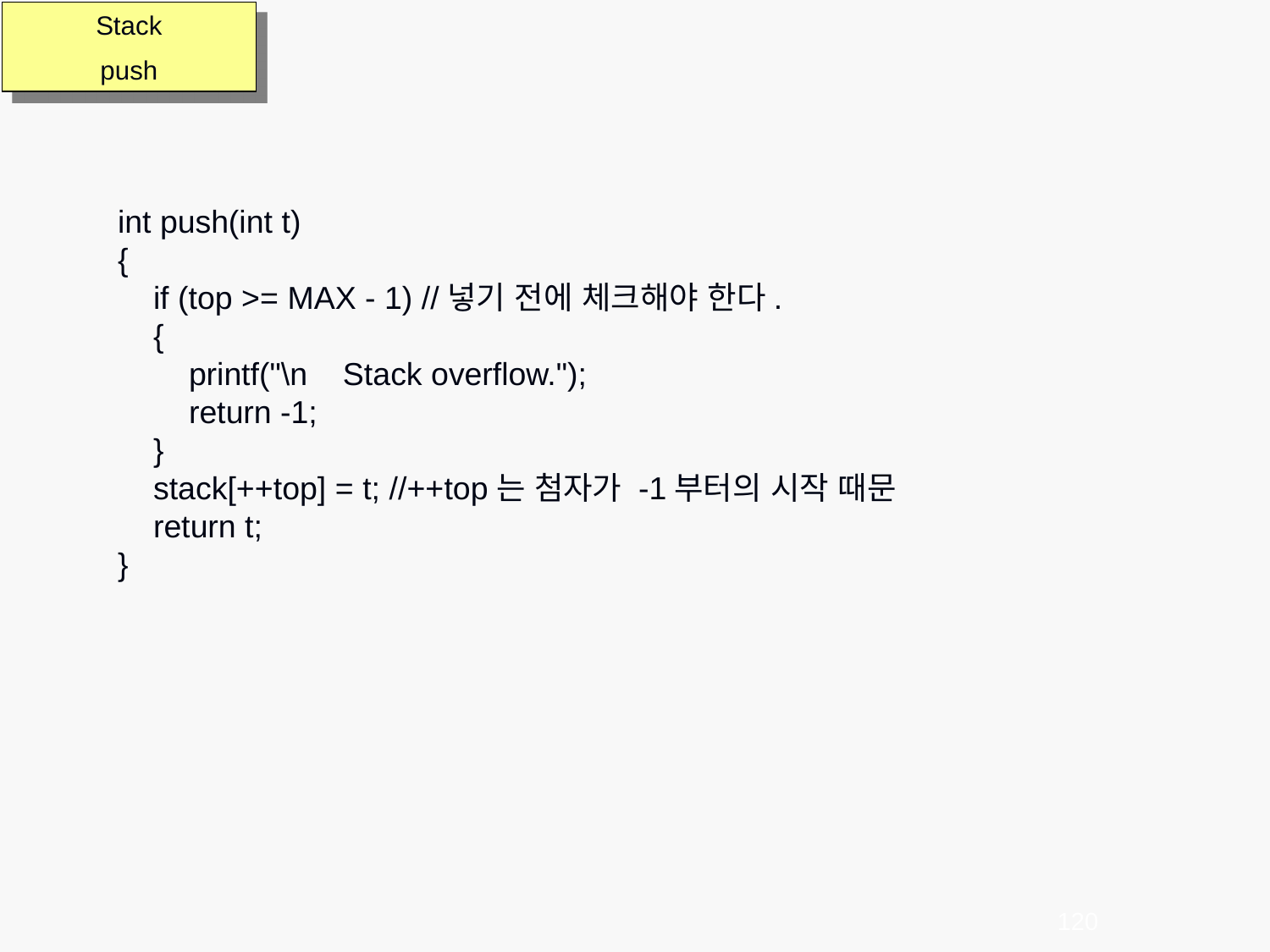

Stack
push
int push(int t)
{
    if (top >= MAX - 1) //넣기 전에 체크해야 한다.
    {
        printf("\n    Stack overflow.");
        return -1;
    }
    stack[++top] = t; //++top는 첨자가 -1부터의 시작 때문
    return t;
}

120